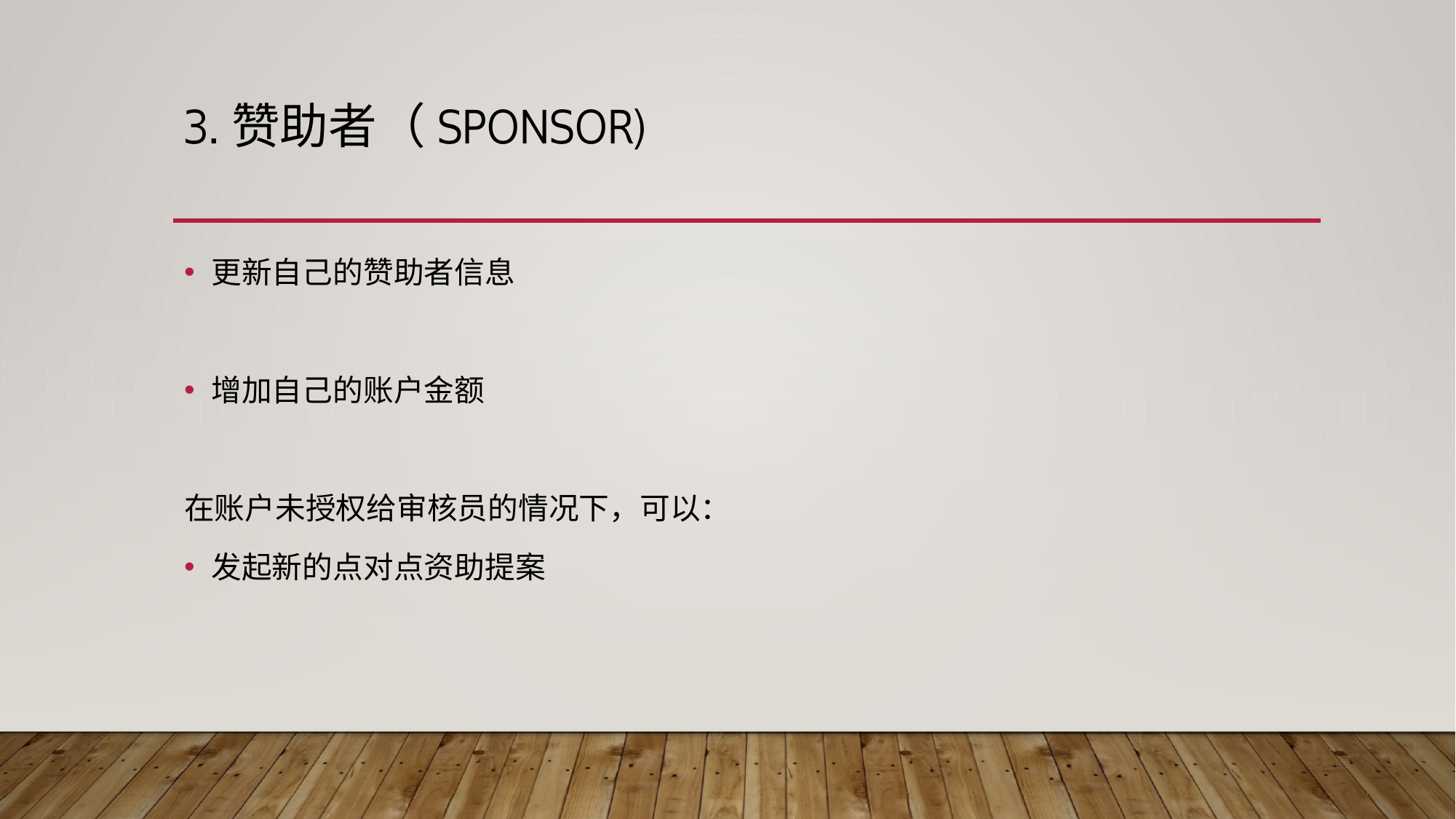

# 3.赞助者（Sponsor)
更新自己的赞助者信息

增加自己的账户金额

在账户未授权给审核员的情况下，可以：
发起新的点对点资助提案